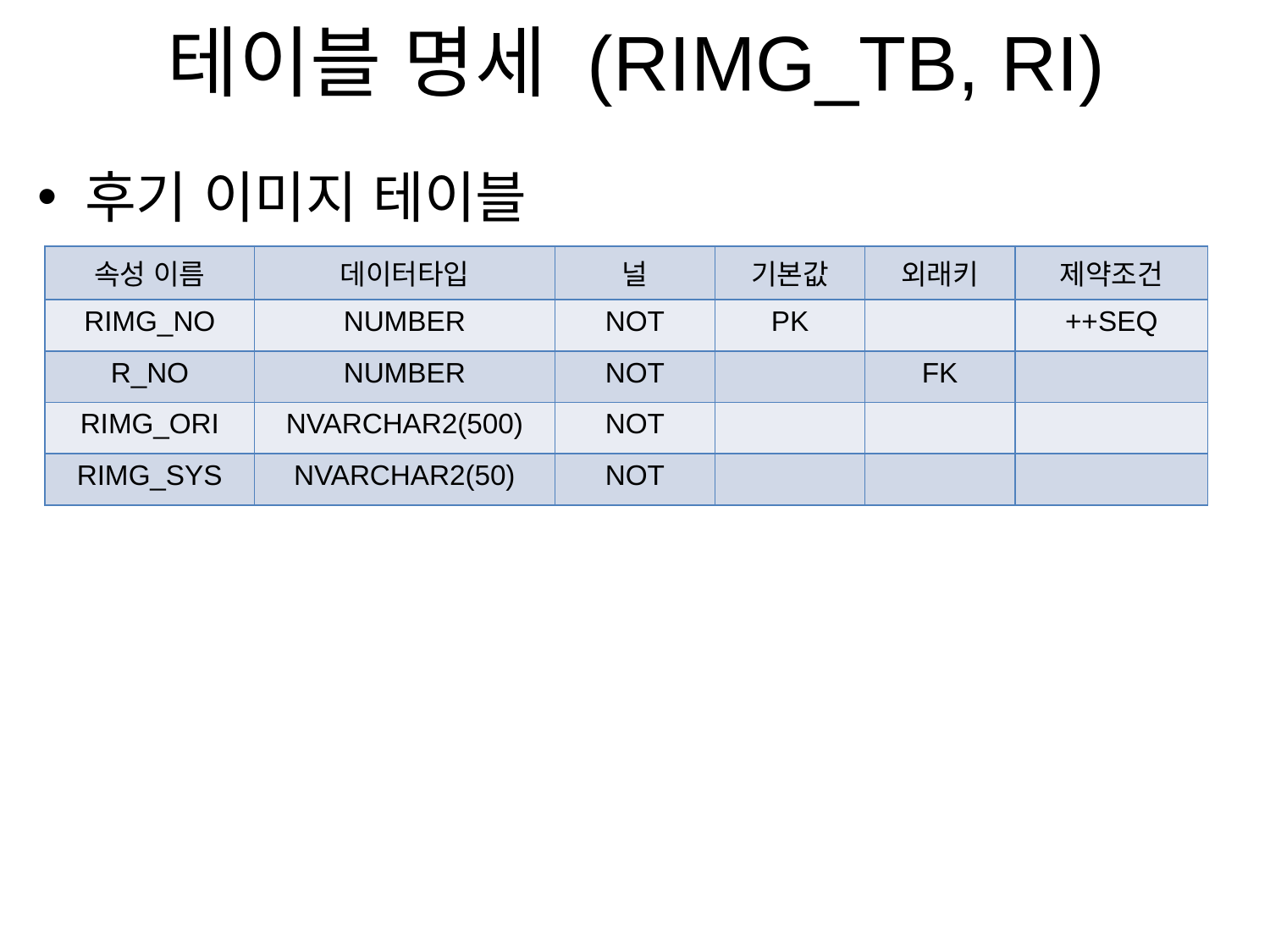

# 테이블 명세 (RIMG_TB, RI)
후기 이미지 테이블
| 속성 이름 | 데이터타입 | 널 | 기본값 | 외래키 | 제약조건 |
| --- | --- | --- | --- | --- | --- |
| RIMG\_NO | NUMBER | NOT | PK |  | ++SEQ |
| R\_NO | NUMBER | NOT |  | FK |  |
| RIMG\_ORI | NVARCHAR2(500) | NOT |  |  |  |
| RIMG\_SYS | NVARCHAR2(50) | NOT |  |  |  |